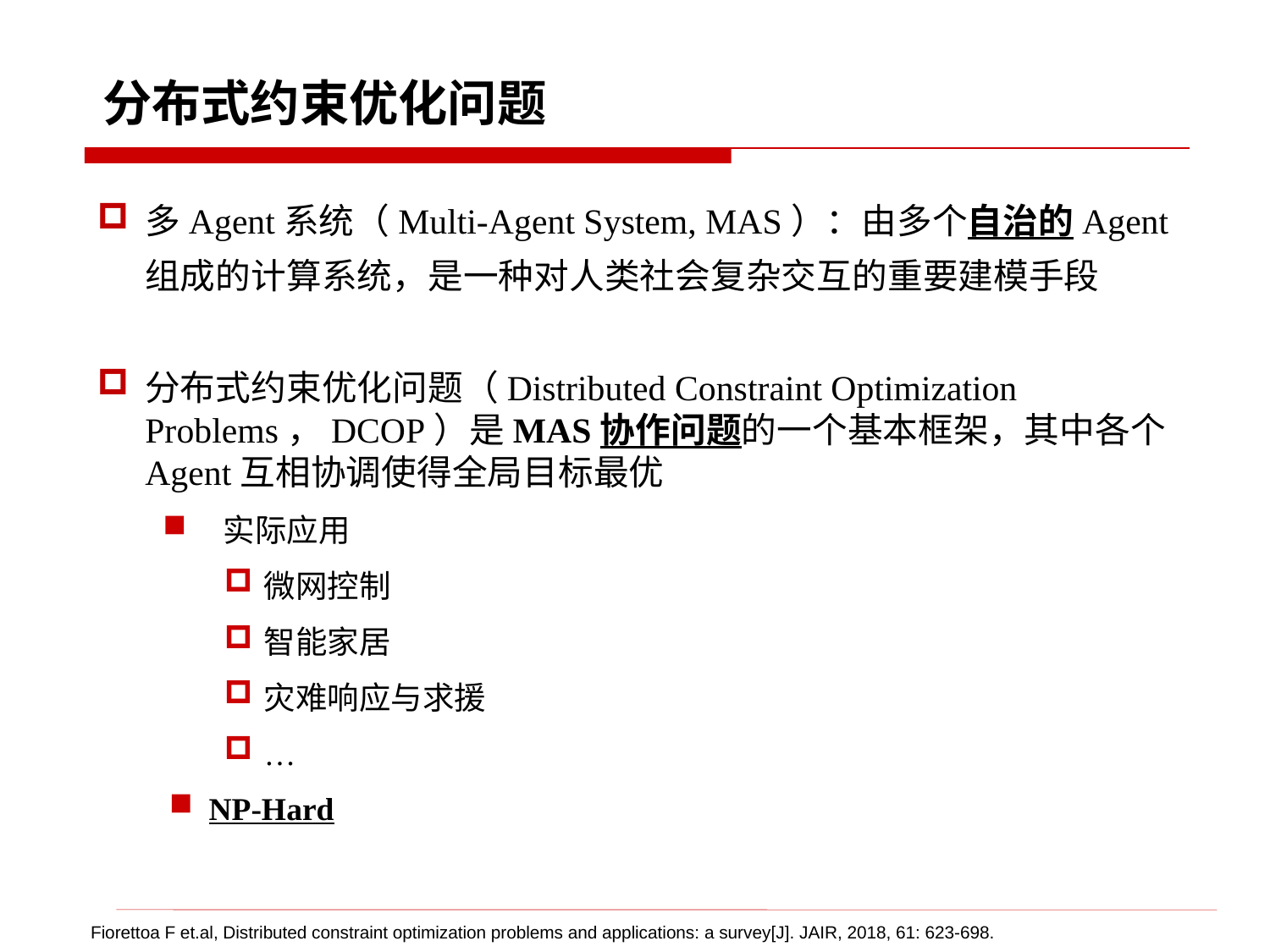

# 分布式约束优化问题
多Agent系统（Multi-Agent System, MAS）：由多个自治的Agent组成的计算系统，是一种对人类社会复杂交互的重要建模手段

分布式约束优化问题（Distributed Constraint Optimization Problems，DCOP）是MAS协作问题的一个基本框架，其中各个Agent互相协调使得全局目标最优
实际应用
微网控制
智能家居
灾难响应与求援
…
NP-Hard

Fiorettoa F et.al, Distributed constraint optimization problems and applications: a survey[J]. JAIR, 2018, 61: 623-698.